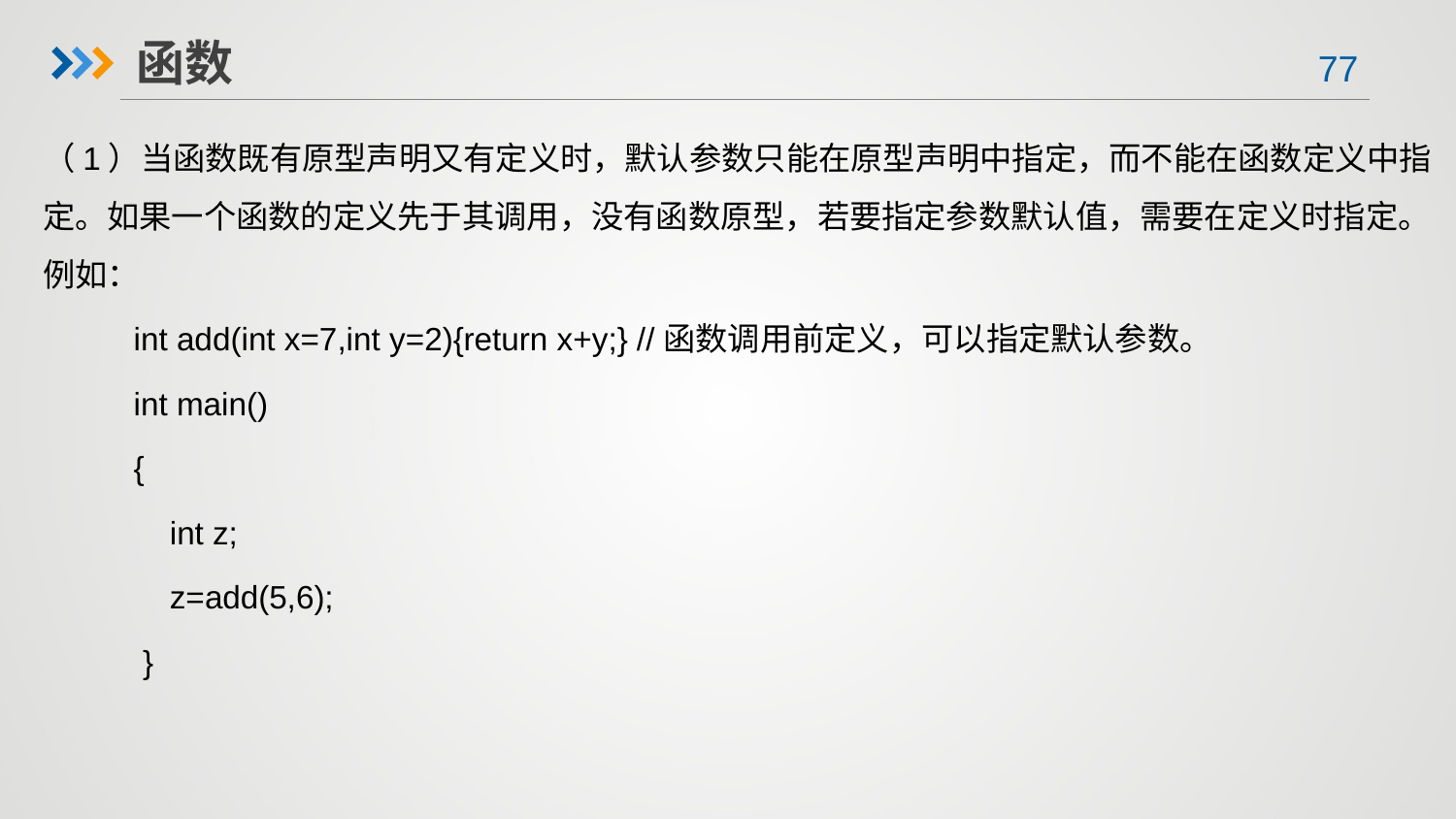

函数
（1）当函数既有原型声明又有定义时，默认参数只能在原型声明中指定，而不能在函数定义中指定。如果一个函数的定义先于其调用，没有函数原型，若要指定参数默认值，需要在定义时指定。例如：
  int add(int x=7,int y=2){return x+y;} //函数调用前定义，可以指定默认参数。
  int main()
  {
      int z;
      z=add(5,6);
   }